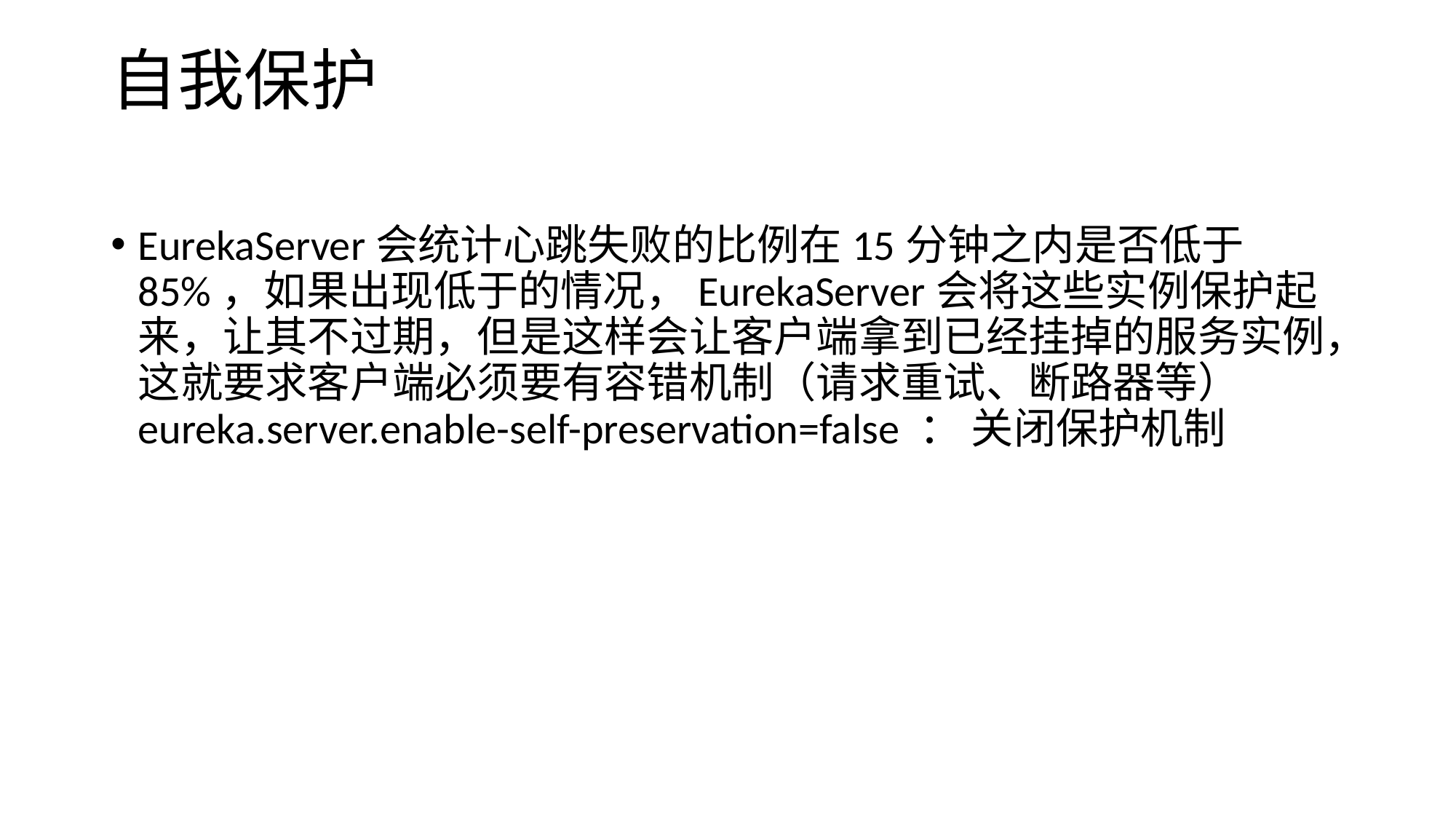

# 自我保护
EurekaServer会统计心跳失败的比例在15分钟之内是否低于85%，如果出现低于的情况，EurekaServer会将这些实例保护起来，让其不过期，但是这样会让客户端拿到已经挂掉的服务实例，这就要求客户端必须要有容错机制（请求重试、断路器等） eureka.server.enable-self-preservation=false ： 关闭保护机制